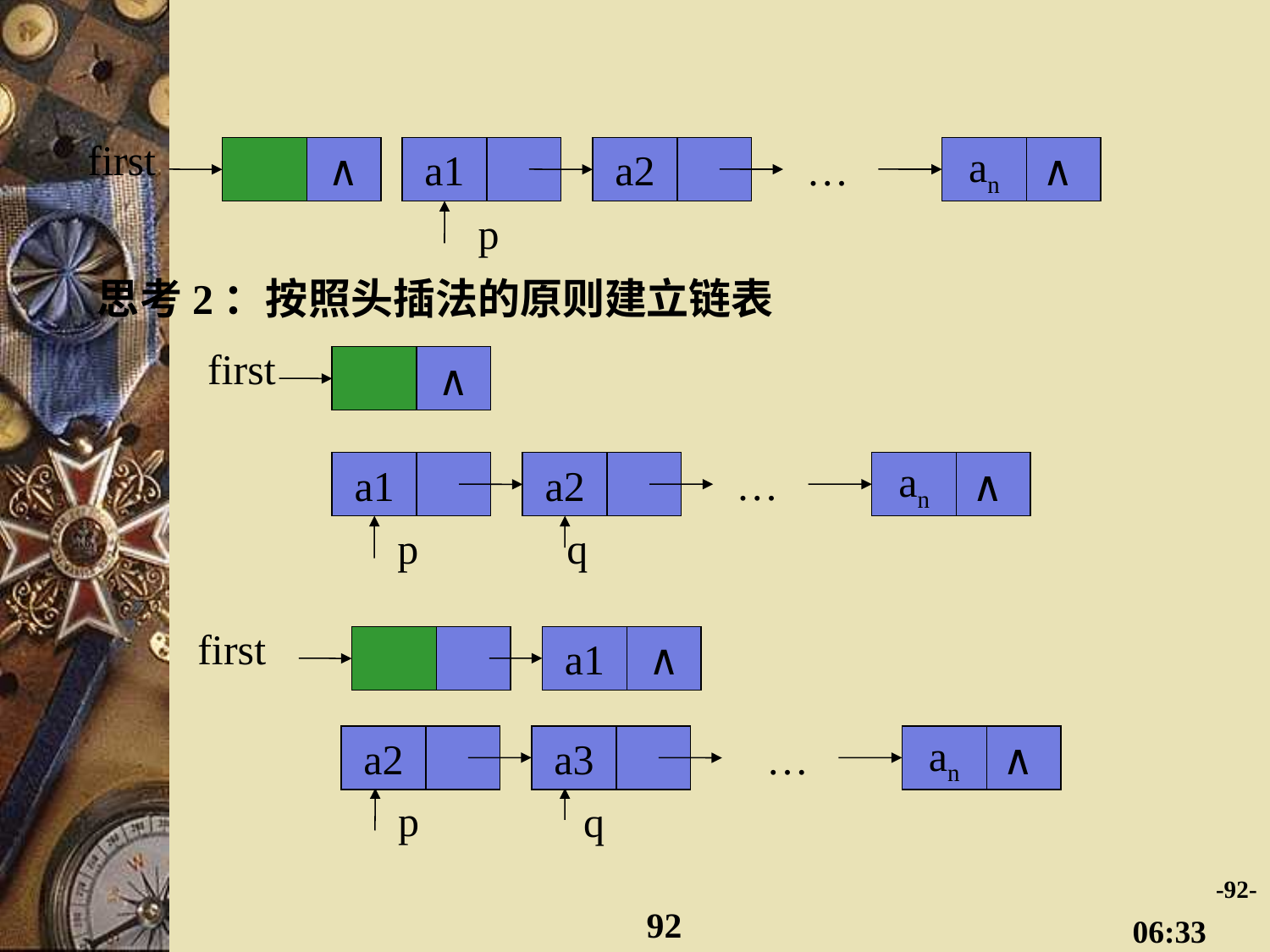

#
first

∧
a1

a2

…
an
∧

p
思考2：按照头插法的原则建立链表
first

∧

a1

a2

…
an
∧

p
q
first

a1

a2

a3

…
an
∧

p

q
∧
-92-